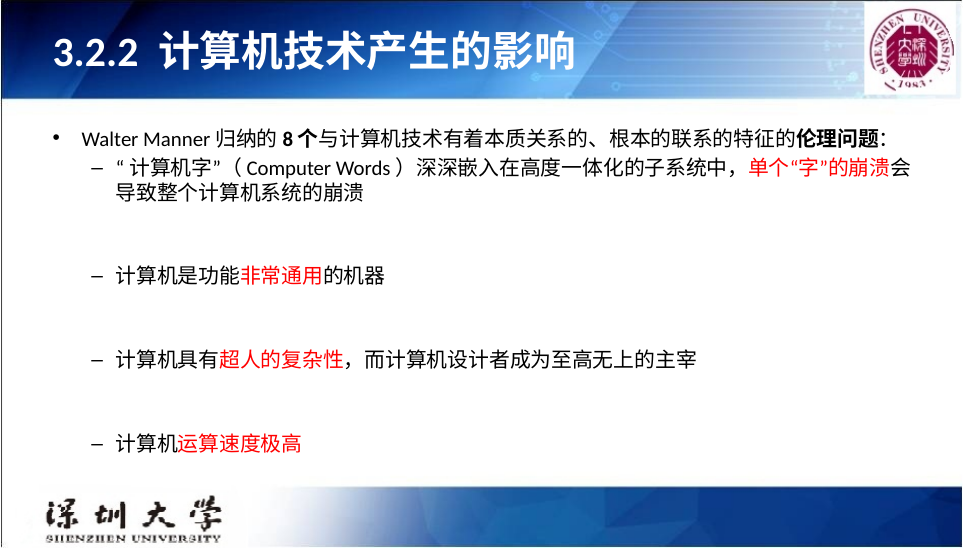

# 3.2.2 计算机技术产生的影响
Walter Manner归纳的8个与计算机技术有着本质关系的、根本的联系的特征的伦理问题：
“计算机字”（Computer Words）深深嵌入在高度一体化的子系统中，单个“字”的崩溃会导致整个计算机系统的崩溃

计算机是功能非常通用的机器

计算机具有超人的复杂性，而计算机设计者成为至高无上的主宰

计算机运算速度极高
109